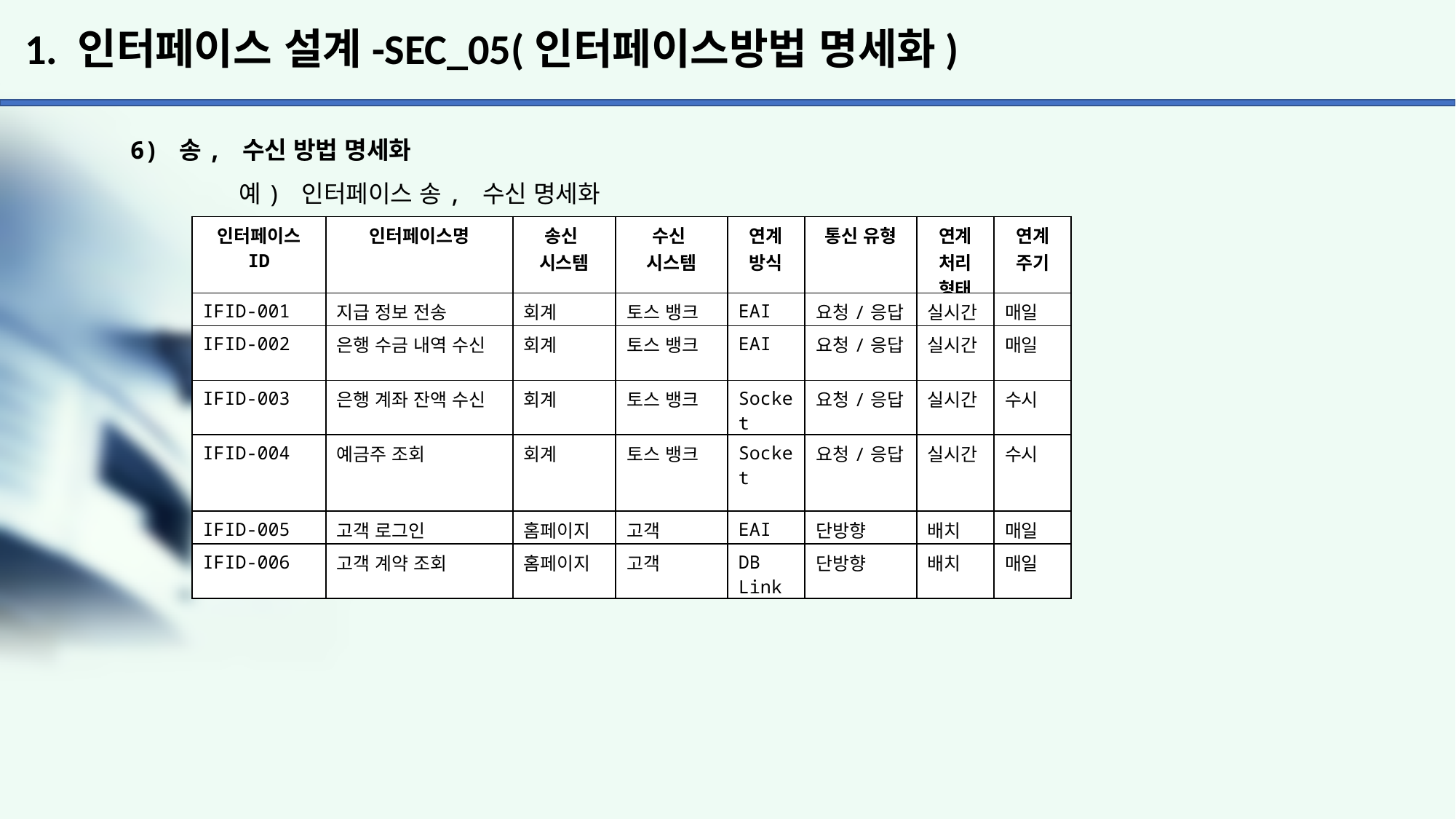

# 1. 인터페이스 설계-SEC_05(인터페이스방법 명세화)
6) 송, 수신 방법 명세화
	예) 인터페이스 송, 수신 명세화
| 인터페이스 ID | 인터페이스명 | 송신 시스템 | 수신 시스템 | 연계 방식 | 통신 유형 | 연계 처리 형태 | 연계 주기 |
| --- | --- | --- | --- | --- | --- | --- | --- |
| IFID-001 | 지급 정보 전송 | 회계 | 토스 뱅크 | EAI | 요청/응답 | 실시간 | 매일 |
| IFID-002 | 은행 수금 내역 수신 | 회계 | 토스 뱅크 | EAI | 요청/응답 | 실시간 | 매일 |
| IFID-003 | 은행 계좌 잔액 수신 | 회계 | 토스 뱅크 | Socket | 요청/응답 | 실시간 | 수시 |
| IFID-004 | 예금주 조회 | 회계 | 토스 뱅크 | Socket | 요청/응답 | 실시간 | 수시 |
| IFID-005 | 고객 로그인 | 홈페이지 | 고객 | EAI | 단방향 | 배치 | 매일 |
| IFID-006 | 고객 계약 조회 | 홈페이지 | 고객 | DB Link | 단방향 | 배치 | 매일 |